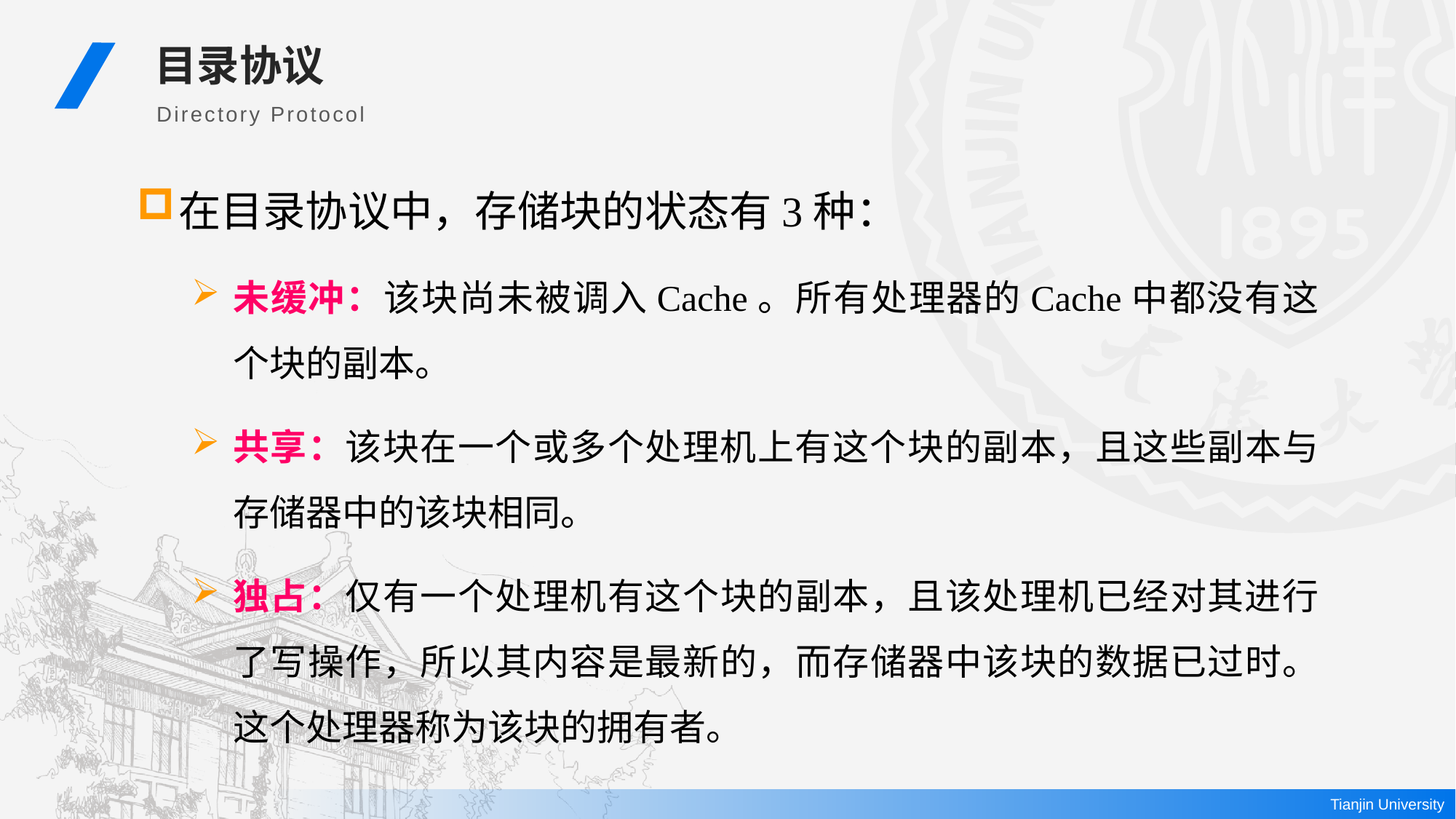

目录协议
Directory Protocol
在目录协议中，存储块的状态有3种：
未缓冲：该块尚未被调入Cache。所有处理器的Cache中都没有这个块的副本。
共享：该块在一个或多个处理机上有这个块的副本，且这些副本与存储器中的该块相同。
独占：仅有一个处理机有这个块的副本，且该处理机已经对其进行了写操作，所以其内容是最新的，而存储器中该块的数据已过时。这个处理器称为该块的拥有者。